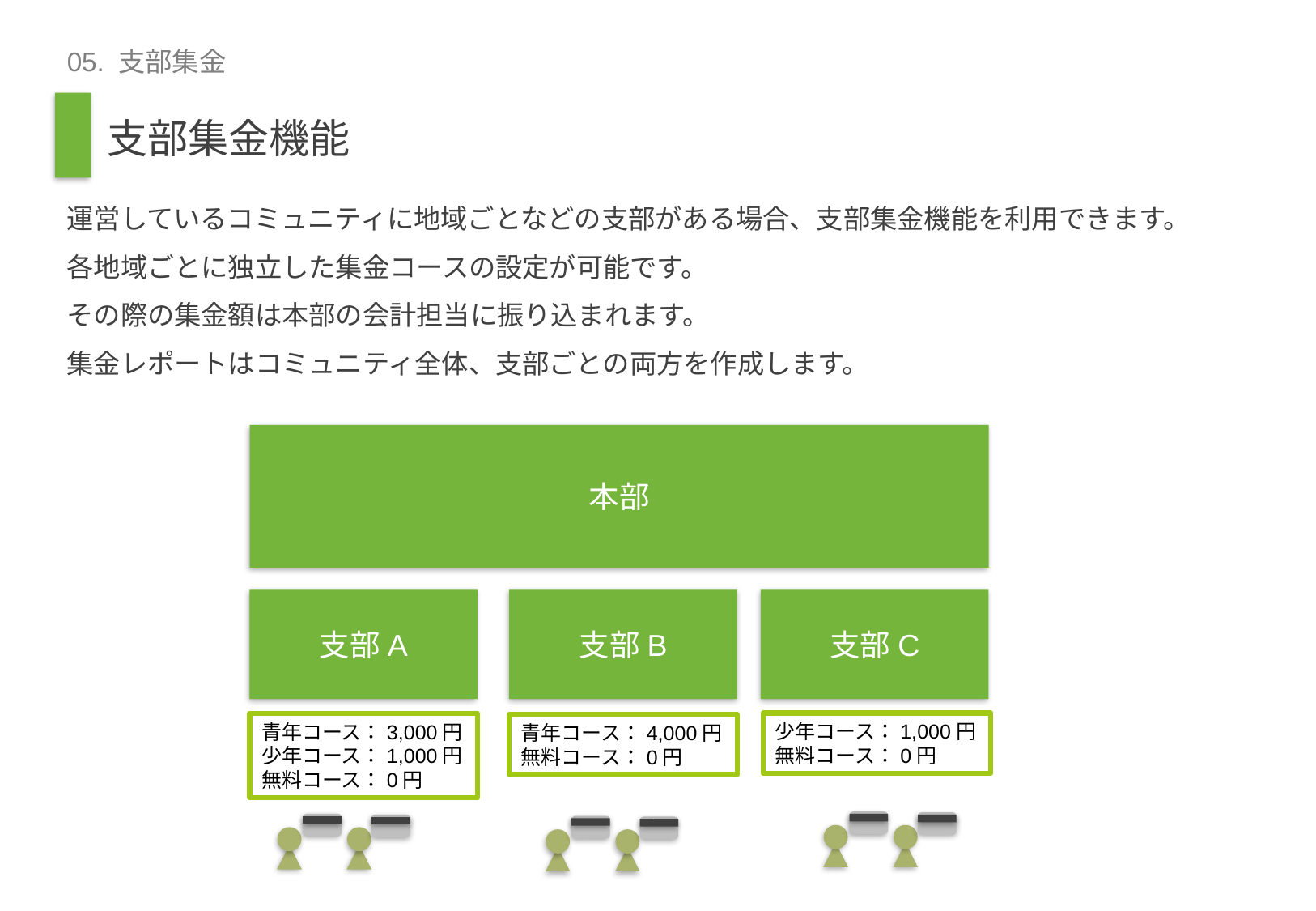

# 05. 支部集金
　支部集金機能
運営しているコミュニティに地域ごとなどの支部がある場合、支部集金機能を利用できます。
各地域ごとに独立した集金コースの設定が可能です。
その際の集金額は本部の会計担当に振り込まれます。
集金レポートはコミュニティ全体、支部ごとの両方を作成します。
本部
支部A
支部B
支部C
青年コース：3,000円
少年コース：1,000円
無料コース：0円
少年コース：1,000円
無料コース：0円
青年コース：4,000円
無料コース：0円